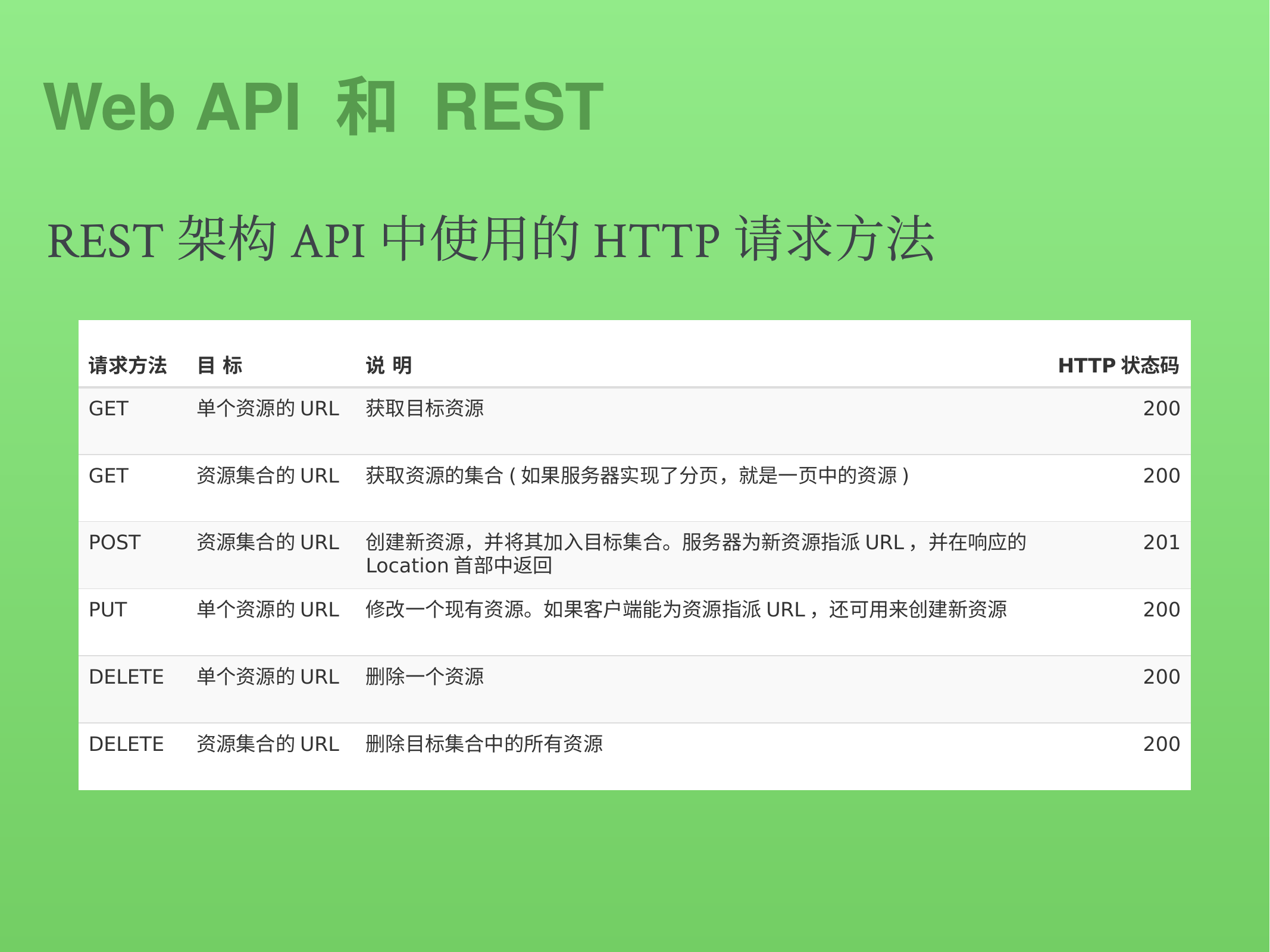

23
Web API 和 REST
REST架构API中使用的HTTP请求方法
| 请求方法 | 目 标 | 说 明 | HTTP状态码 |
| --- | --- | --- | --- |
| GET | 单个资源的URL | 获取目标资源 | 200 |
| GET | 资源集合的URL | 获取资源的集合(如果服务器实现了分页，就是一页中的资源) | 200 |
| POST | 资源集合的URL | 创建新资源，并将其加入目标集合。服务器为新资源指派URL，并在响应的Location首部中返回 | 201 |
| PUT | 单个资源的URL | 修改一个现有资源。如果客户端能为资源指派URL，还可用来创建新资源 | 200 |
| DELETE | 单个资源的URL | 删除一个资源 | 200 |
| DELETE | 资源集合的URL | 删除目标集合中的所有资源 | 200 |